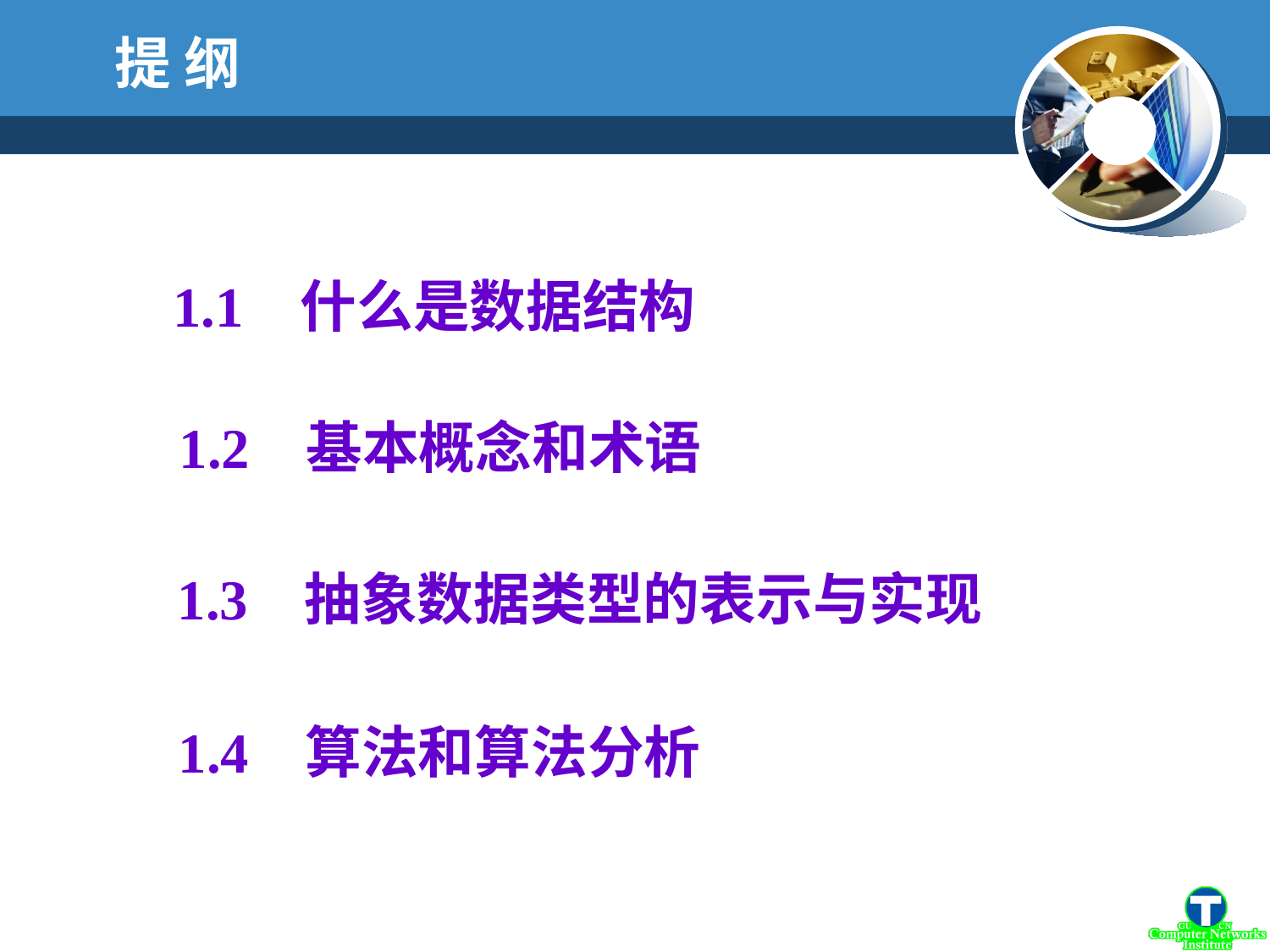

# 提 纲
1.1   什么是数据结构
1.2   基本概念和术语
1.3   抽象数据类型的表示与实现
1.4   算法和算法分析